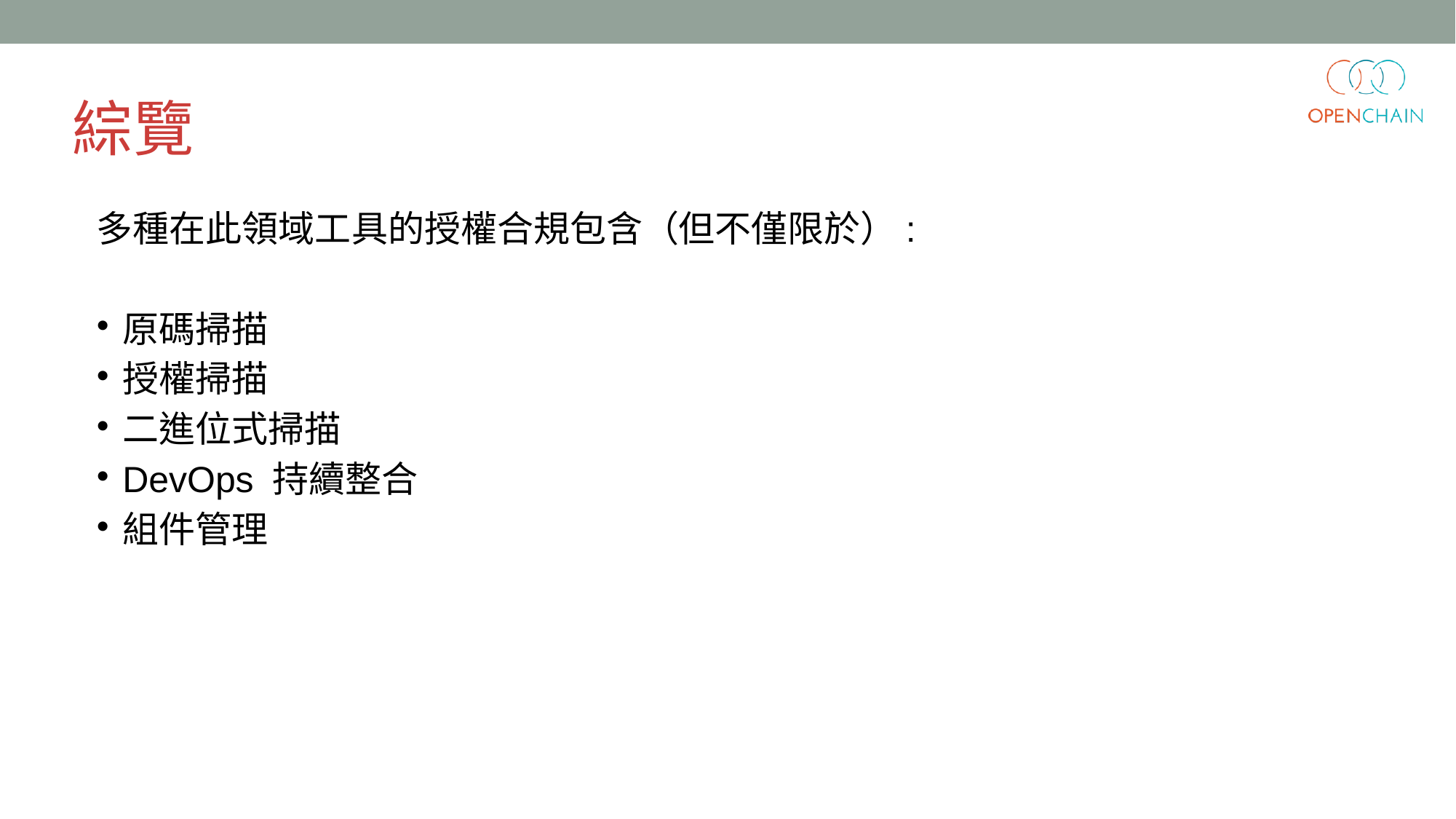

綜覽
多種在此領域工具的授權合規包含（但不僅限於）:

原碼掃描
授權掃描
二進位式掃描
DevOps 持續整合
組件管理